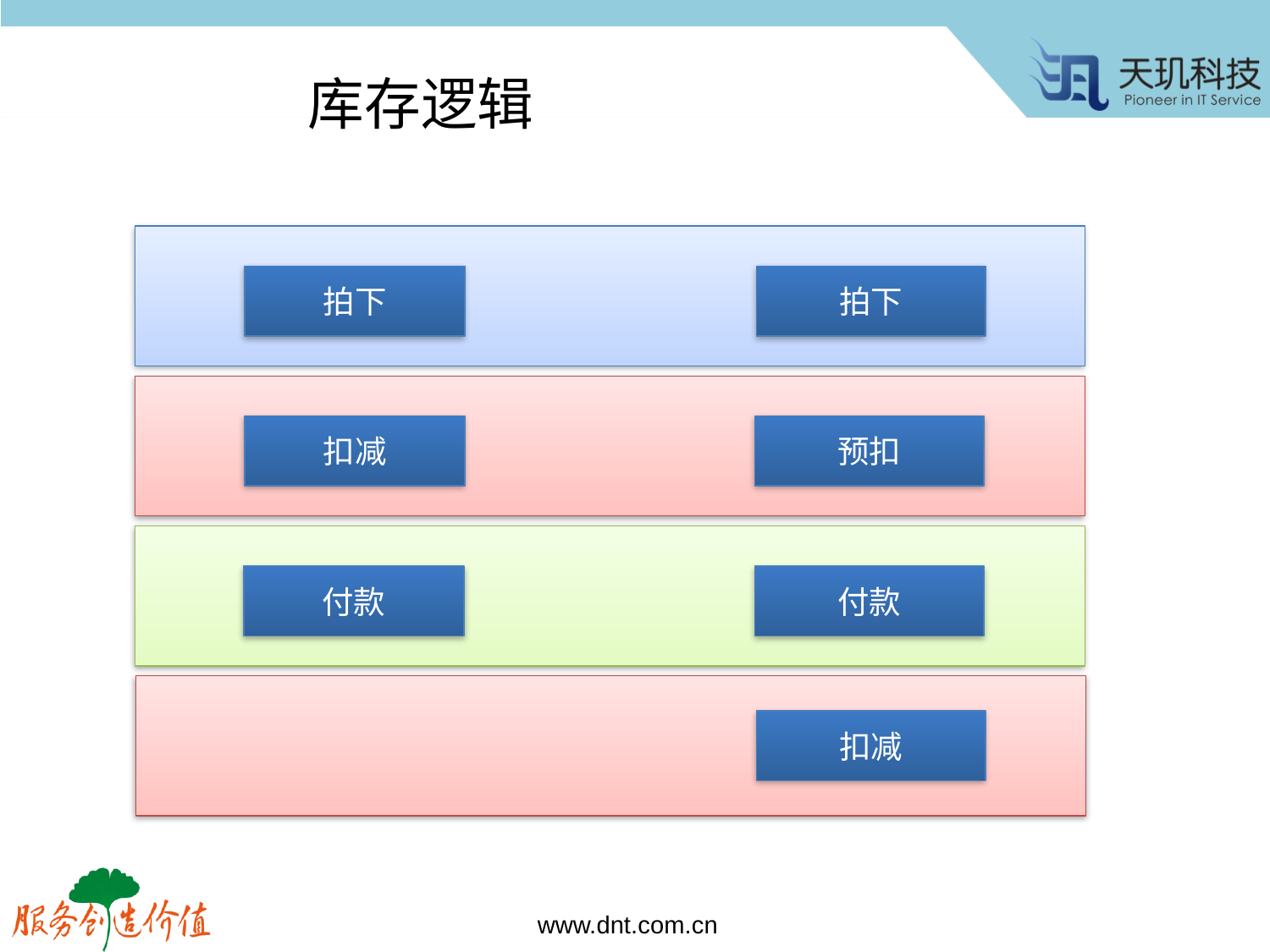

# 库存逻辑

拍下
拍下

扣减
预扣

付款
付款

扣减